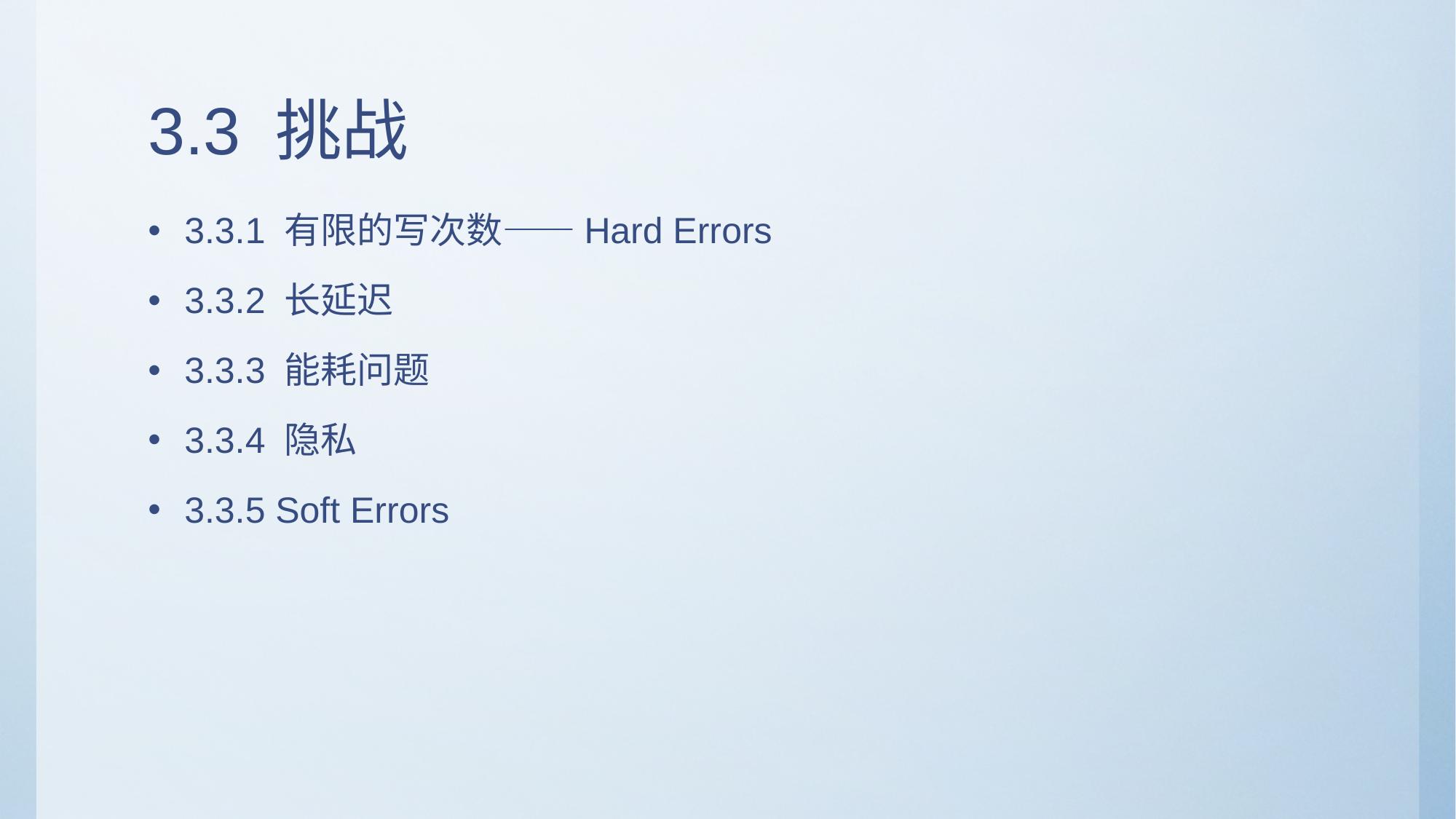

# 3.3 挑战
3.3.1 有限的写次数——Hard Errors
3.3.2 长延迟
3.3.3 能耗问题
3.3.4 隐私
3.3.5 Soft Errors